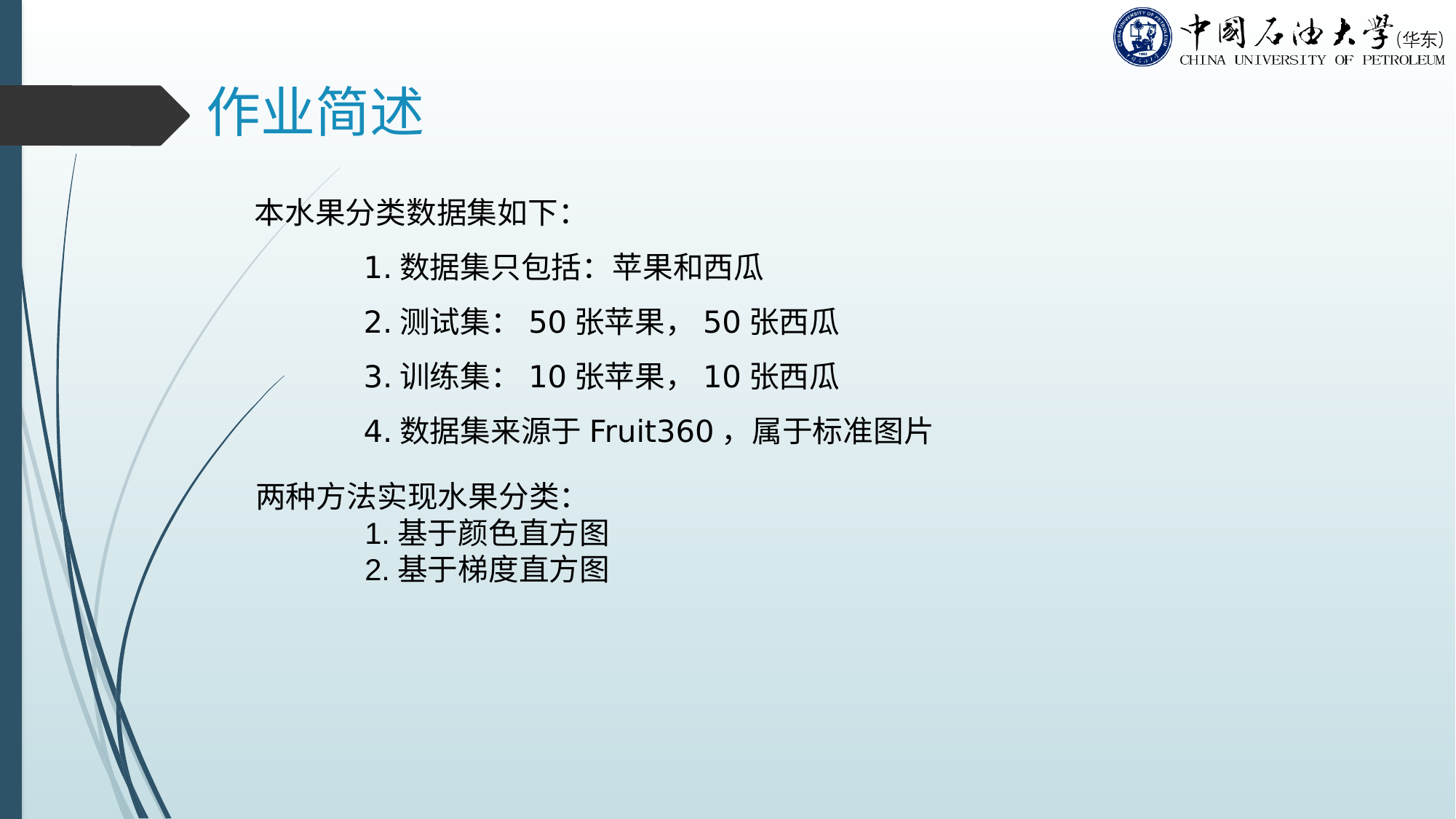

# 作业简述
本水果分类数据集如下：
	1.数据集只包括：苹果和西瓜
	2.测试集：50张苹果，50张西瓜
	3.训练集：10张苹果，10张西瓜
	4.数据集来源于Fruit360，属于标准图片
两种方法实现水果分类：
	1.基于颜色直方图
	2.基于梯度直方图